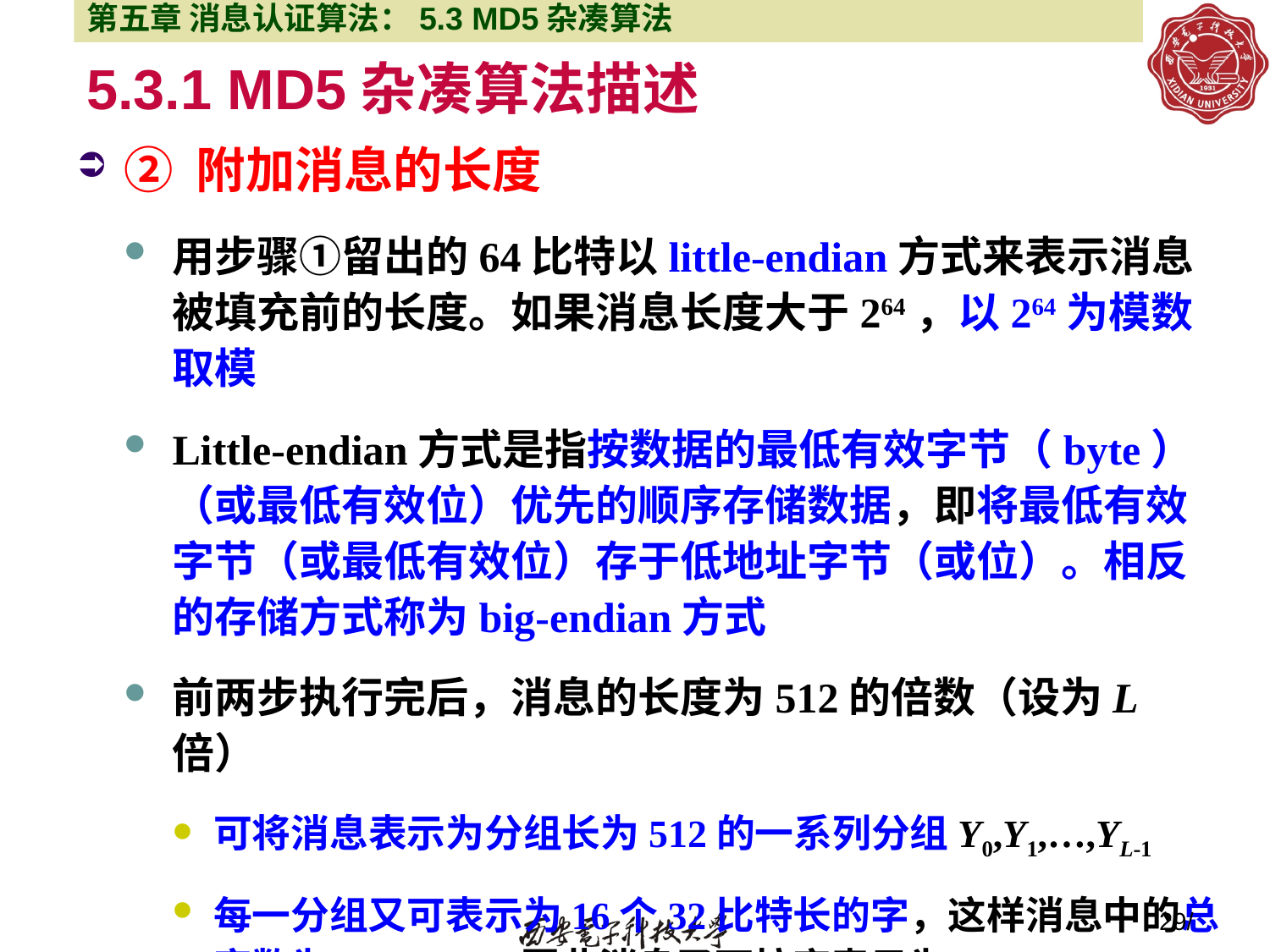

第五章 消息认证算法：5.3 MD5杂凑算法
# 5.3.1 MD5杂凑算法描述
② 附加消息的长度
用步骤①留出的64比特以little-endian方式来表示消息被填充前的长度。如果消息长度大于264，以264为模数取模
Little-endian方式是指按数据的最低有效字节（byte）（或最低有效位）优先的顺序存储数据，即将最低有效字节（或最低有效位）存于低地址字节（或位）。相反的存储方式称为big-endian方式
前两步执行完后，消息的长度为512的倍数（设为L倍）
可将消息表示为分组长为512的一系列分组Y0,Y1,…,YL-1
每一分组又可表示为16个32比特长的字，这样消息中的总字数为N=L×16，因此消息又可按字表示为M[0,…,N-1]
29/